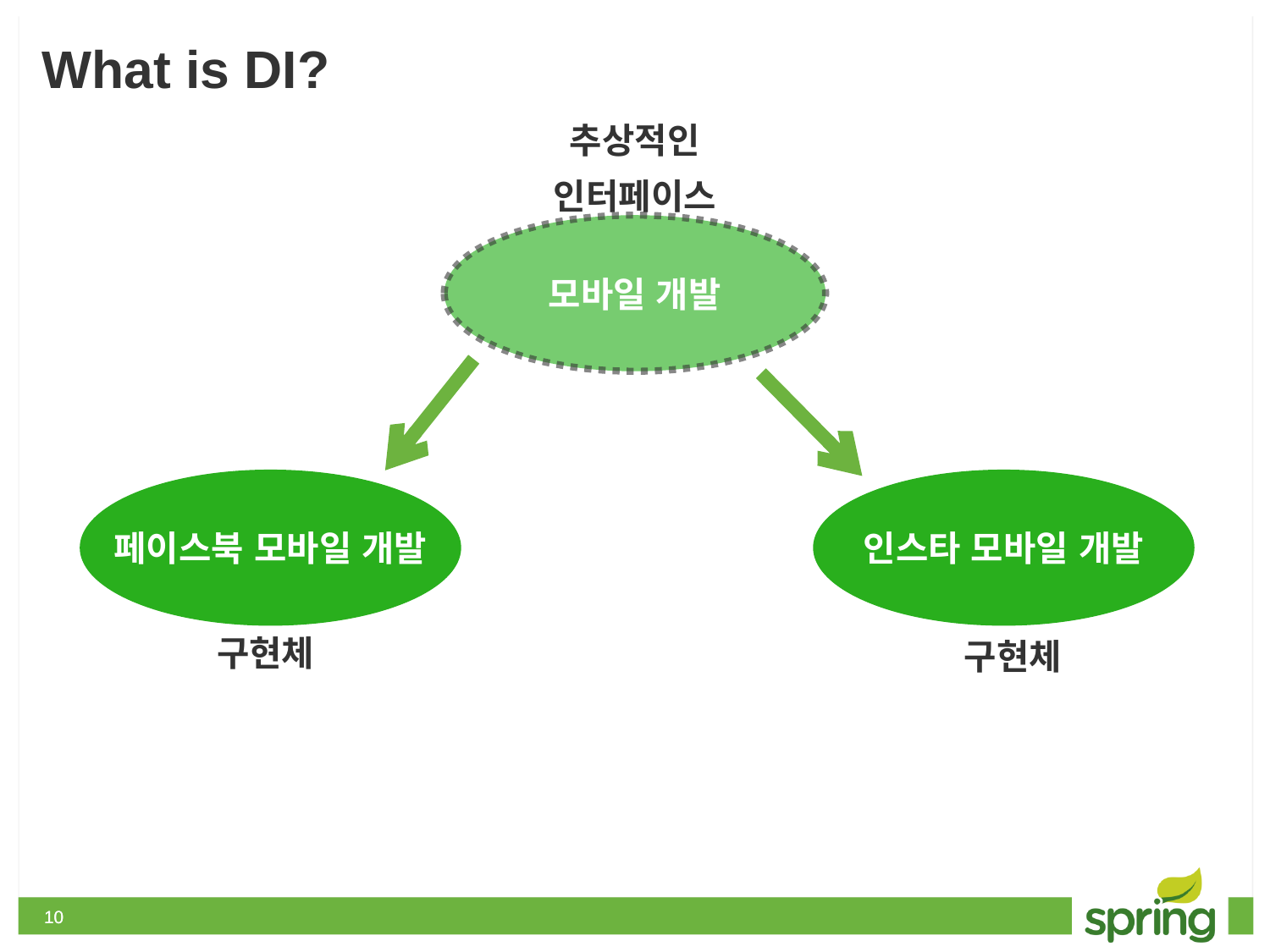

# What is DI?
추상적인
인터페이스
모바일 개발
페이스북 모바일 개발
인스타 모바일 개발
구현체
구현체